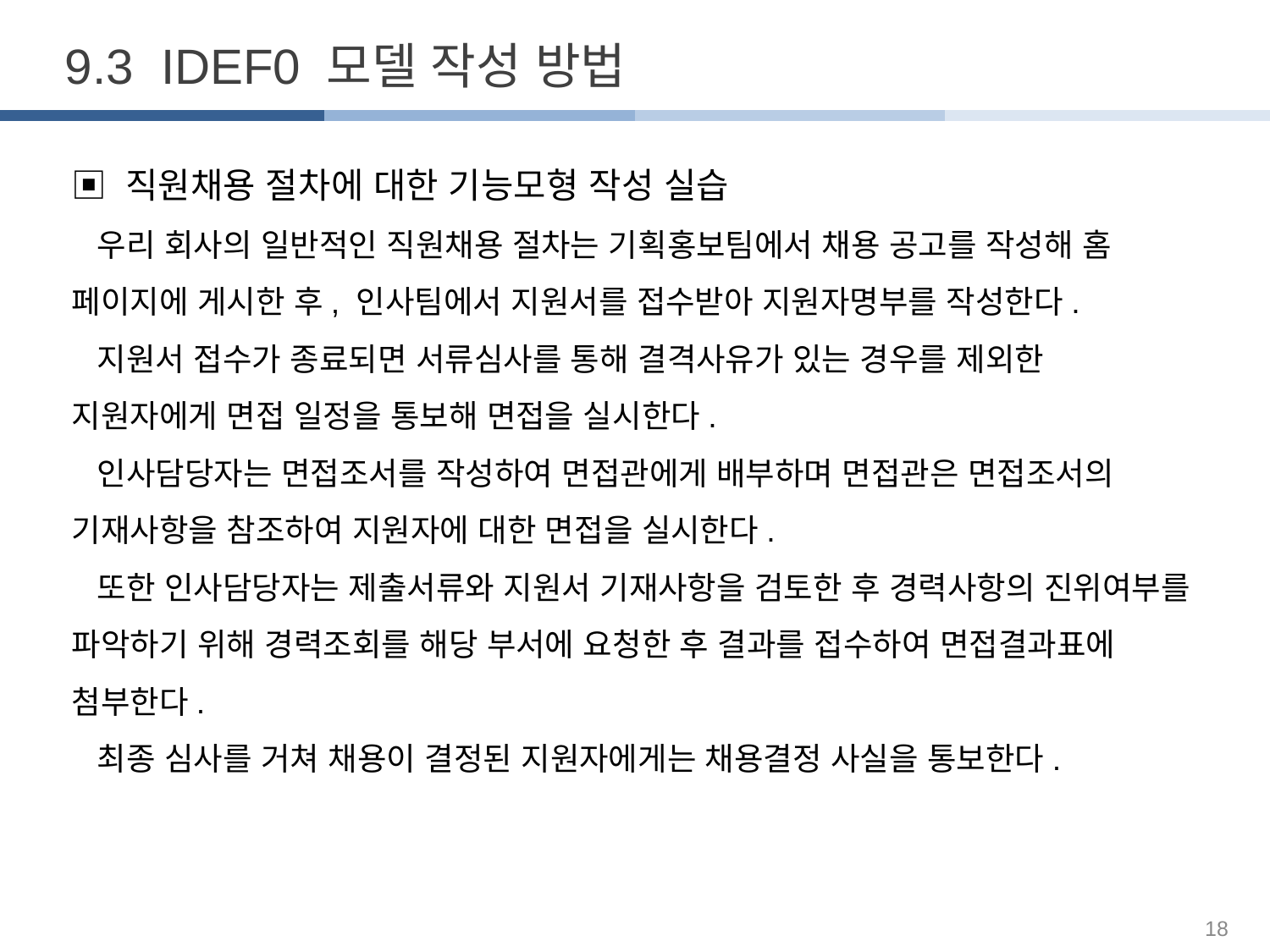

9.3  IDEF0 모델 작성 방법
▣ 직원채용 절차에 대한 기능모형 작성 실습
  우리 회사의 일반적인 직원채용 절차는 기획홍보팀에서 채용 공고를 작성해 홈
페이지에 게시한 후, 인사팀에서 지원서를 접수받아 지원자명부를 작성한다.
  지원서 접수가 종료되면 서류심사를 통해 결격사유가 있는 경우를 제외한
지원자에게 면접 일정을 통보해 면접을 실시한다.
  인사담당자는 면접조서를 작성하여 면접관에게 배부하며 면접관은 면접조서의 기재사항을 참조하여 지원자에 대한 면접을 실시한다.
  또한 인사담당자는 제출서류와 지원서 기재사항을 검토한 후 경력사항의 진위여부를 파악하기 위해 경력조회를 해당 부서에 요청한 후 결과를 접수하여 면접결과표에 첨부한다.
  최종 심사를 거쳐 채용이 결정된 지원자에게는 채용결정 사실을 통보한다.
18